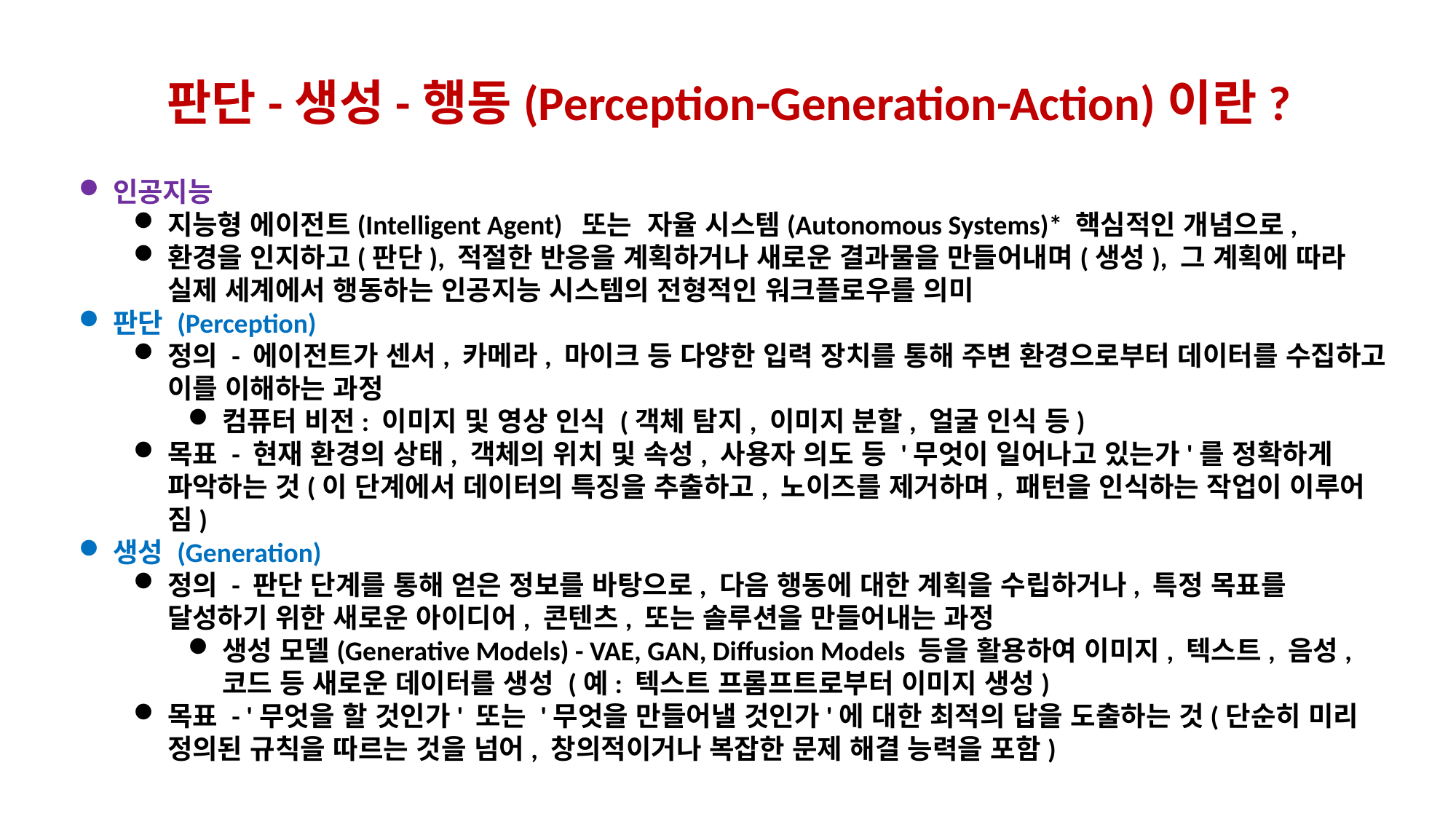

# 판단-생성-행동(Perception-Generation-Action)이란?
인공지능
지능형 에이전트(Intelligent Agent)  또는  자율 시스템(Autonomous Systems)* 핵심적인 개념으로,
환경을 인지하고(판단), 적절한 반응을 계획하거나 새로운 결과물을 만들어내며(생성), 그 계획에 따라 실제 세계에서 행동하는 인공지능 시스템의 전형적인 워크플로우를 의미
판단 (Perception)
정의 - 에이전트가 센서, 카메라, 마이크 등 다양한 입력 장치를 통해 주변 환경으로부터 데이터를 수집하고 이를 이해하는 과정
컴퓨터 비전: 이미지 및 영상 인식 (객체 탐지, 이미지 분할, 얼굴 인식 등)
목표 - 현재 환경의 상태, 객체의 위치 및 속성, 사용자 의도 등 '무엇이 일어나고 있는가'를 정확하게 파악하는 것(이 단계에서 데이터의 특징을 추출하고, 노이즈를 제거하며, 패턴을 인식하는 작업이 이루어짐)
생성 (Generation)
정의 - 판단 단계를 통해 얻은 정보를 바탕으로, 다음 행동에 대한 계획을 수립하거나, 특정 목표를 달성하기 위한 새로운 아이디어, 콘텐츠, 또는 솔루션을 만들어내는 과정
생성 모델(Generative Models) - VAE, GAN, Diffusion Models 등을 활용하여 이미지, 텍스트, 음성, 코드 등 새로운 데이터를 생성 (예: 텍스트 프롬프트로부터 이미지 생성)
목표 - '무엇을 할 것인가' 또는 '무엇을 만들어낼 것인가'에 대한 최적의 답을 도출하는 것(단순히 미리 정의된 규칙을 따르는 것을 넘어, 창의적이거나 복잡한 문제 해결 능력을 포함)